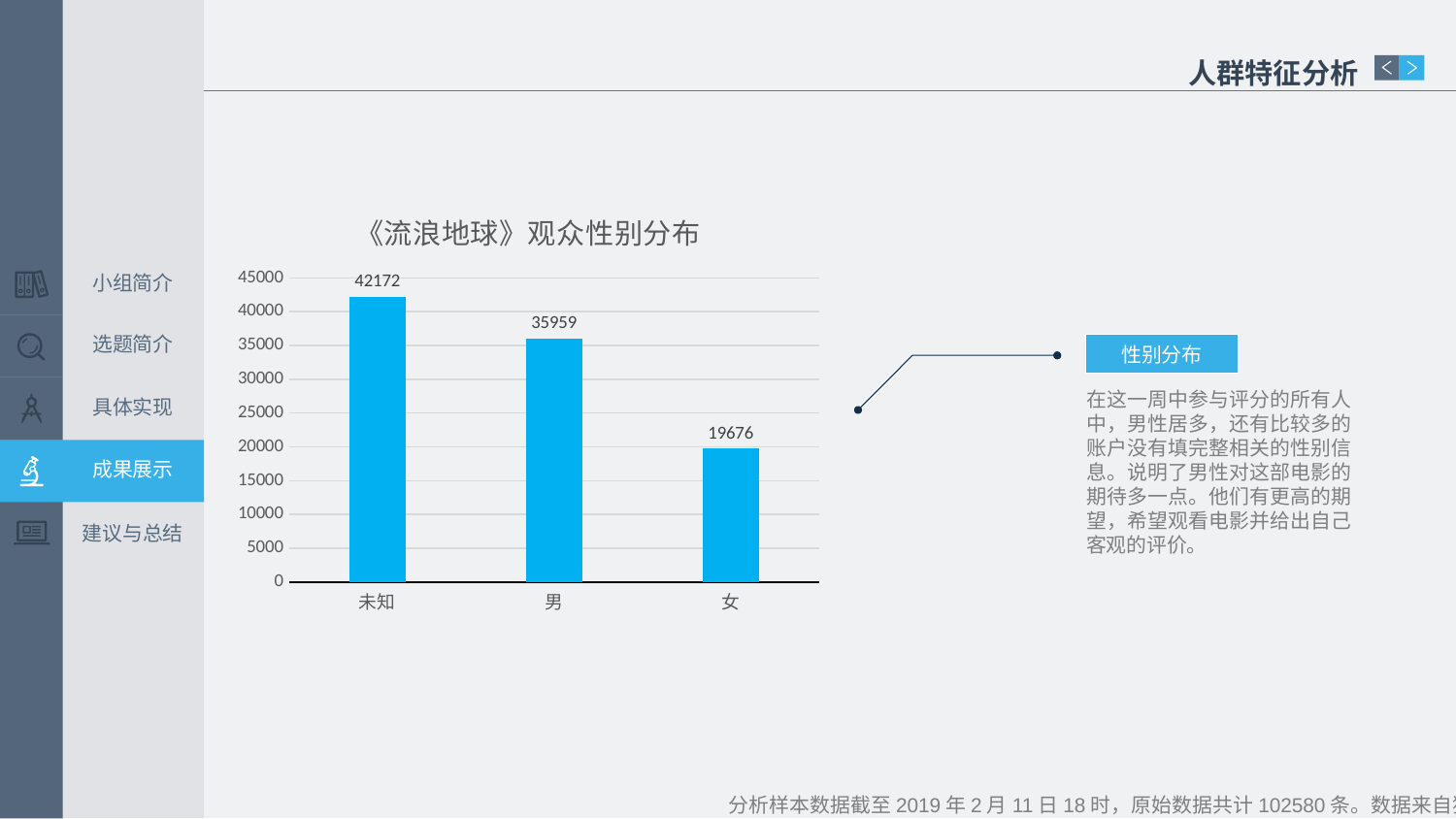

人群特征分析

### Chart: 《流浪地球》观众性别分布

| Category | 人数 |
|---|---|
| 未知 | 42172.0 |
| 男 | 35959.0 |
| 女 | 19676.0 |
小组简介

选题简介

性别分布

在这一周中参与评分的所有人中，男性居多，还有比较多的账户没有填完整相关的性别信息。说明了男性对这部电影的期待多一点。他们有更高的期望，希望观看电影并给出自己客观的评价。
具体实现

成果展示

建议与总结

分析样本数据截至2019年2月11日18时，原始数据共计102580条。数据来自猫眼。